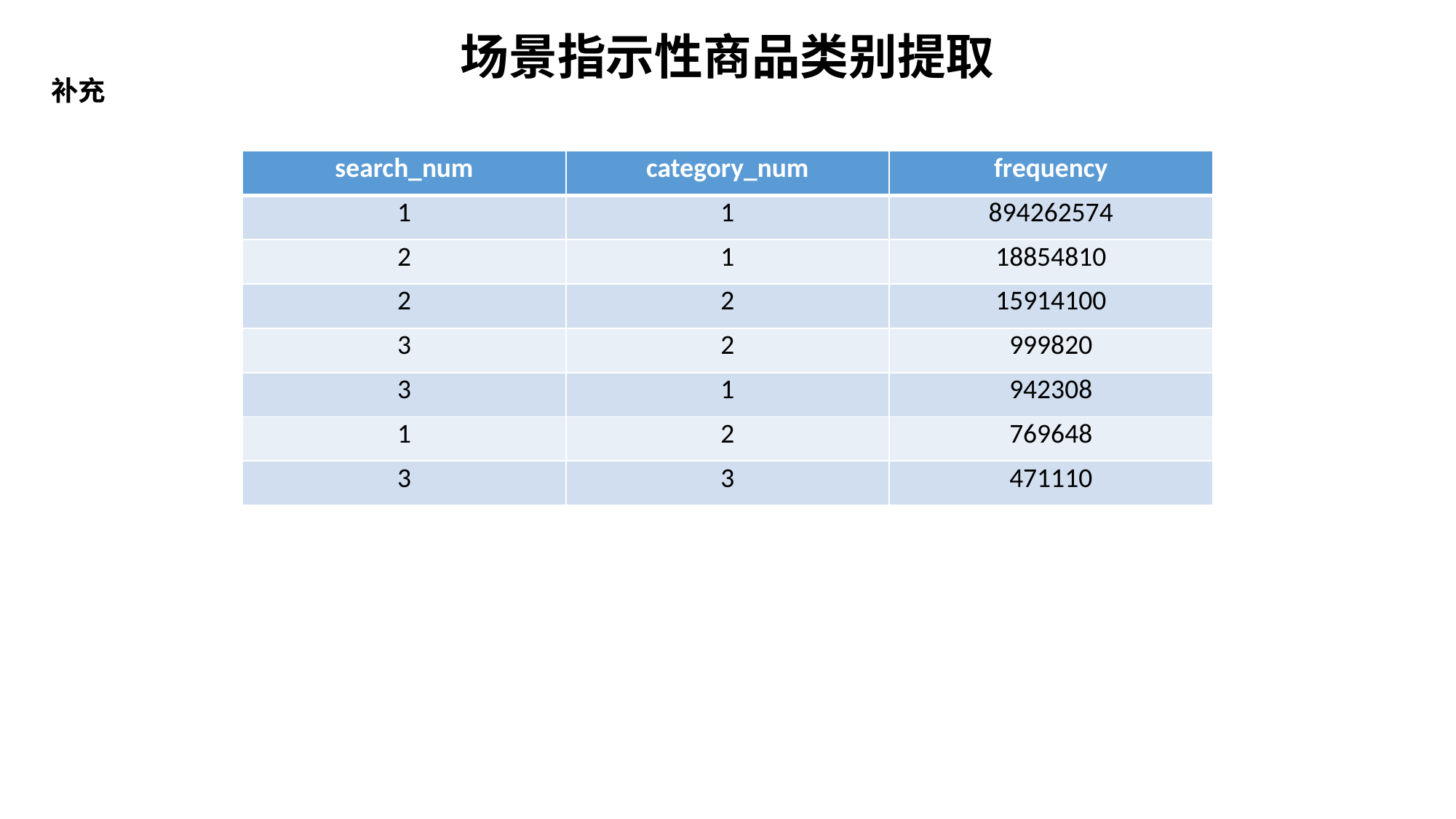

场景指示性商品类别提取
补充
| search\_num | category\_num | frequency |
| --- | --- | --- |
| 1 | 1 | 894262574 |
| 2 | 1 | 18854810 |
| 2 | 2 | 15914100 |
| 3 | 2 | 999820 |
| 3 | 1 | 942308 |
| 1 | 2 | 769648 |
| 3 | 3 | 471110 |